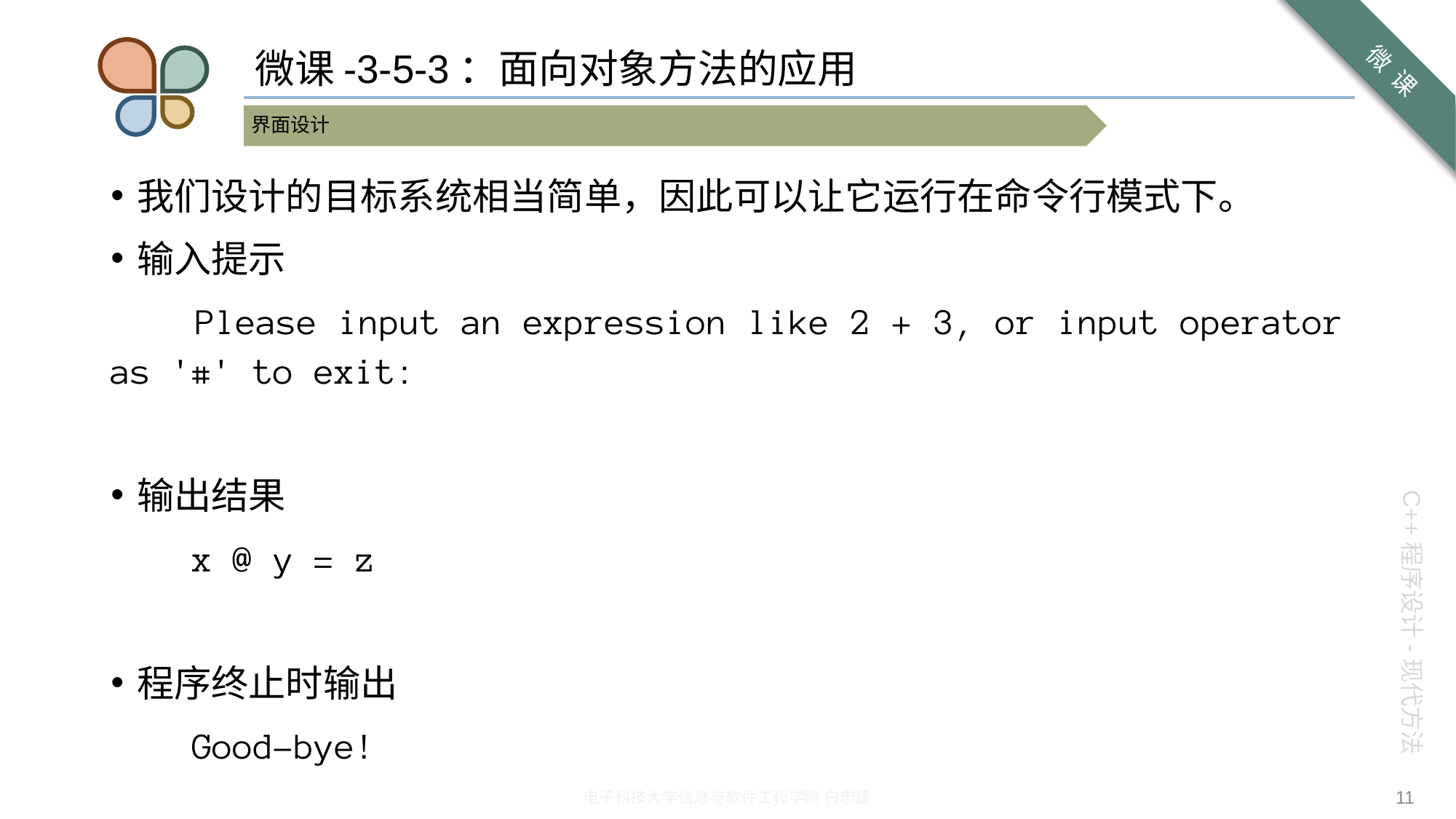

# 微课-3-5-3：面向对象方法的应用
界面设计
我们设计的目标系统相当简单，因此可以让它运行在命令行模式下。
输入提示
    Please input an expression like 2 + 3, or input operator as '#' to exit:

输出结果
    x @ y = z

程序终止时输出
    Good-bye!

11